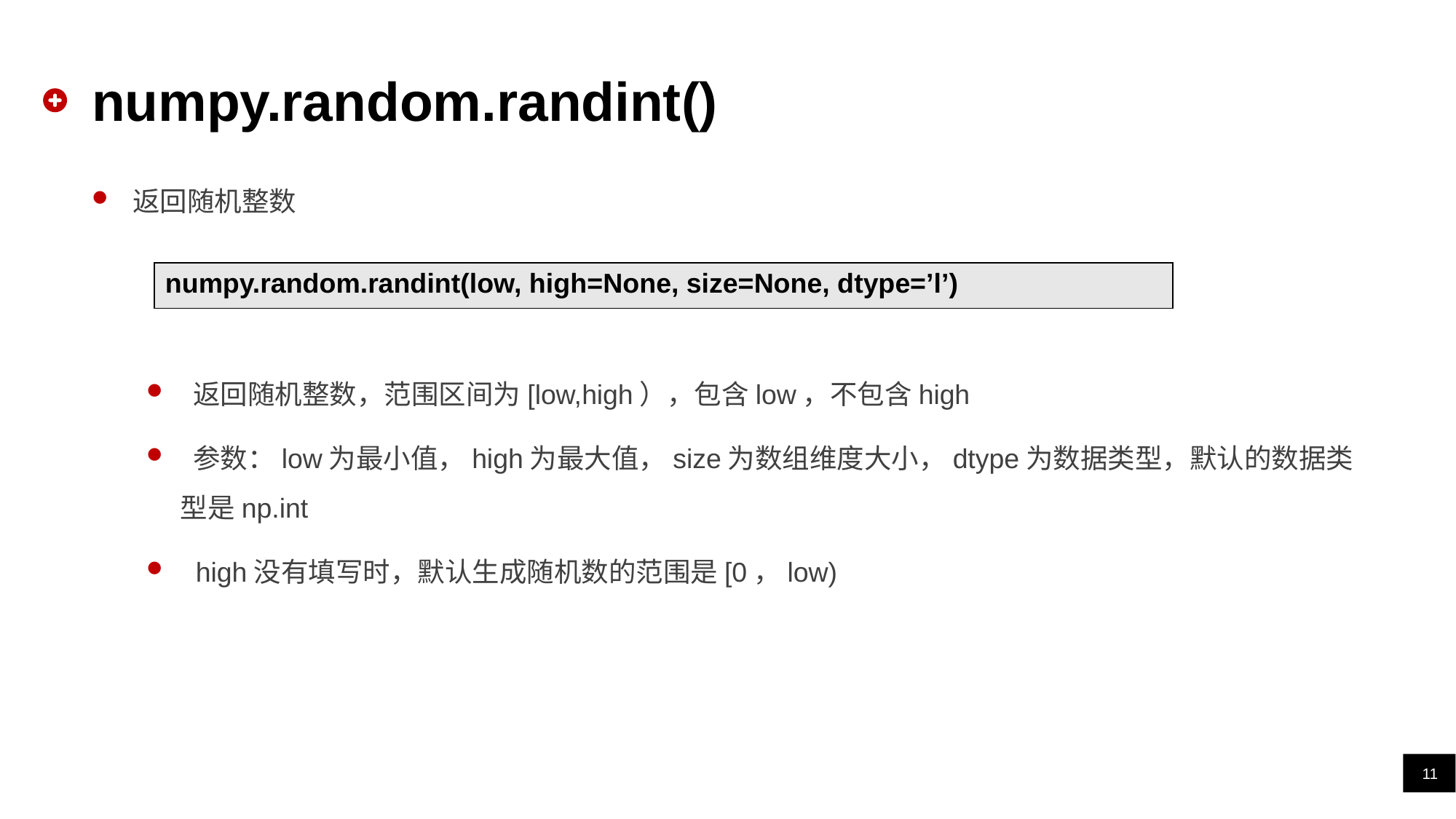

# numpy.random.randint()
返回随机整数

 返回随机整数，范围区间为[low,high），包含low，不包含high
 参数：low为最小值，high为最大值，size为数组维度大小，dtype为数据类型，默认的数据类型是np.int
  high没有填写时，默认生成随机数的范围是[0，low)
| numpy.random.randint(low, high=None, size=None, dtype=’l’) |
| --- |